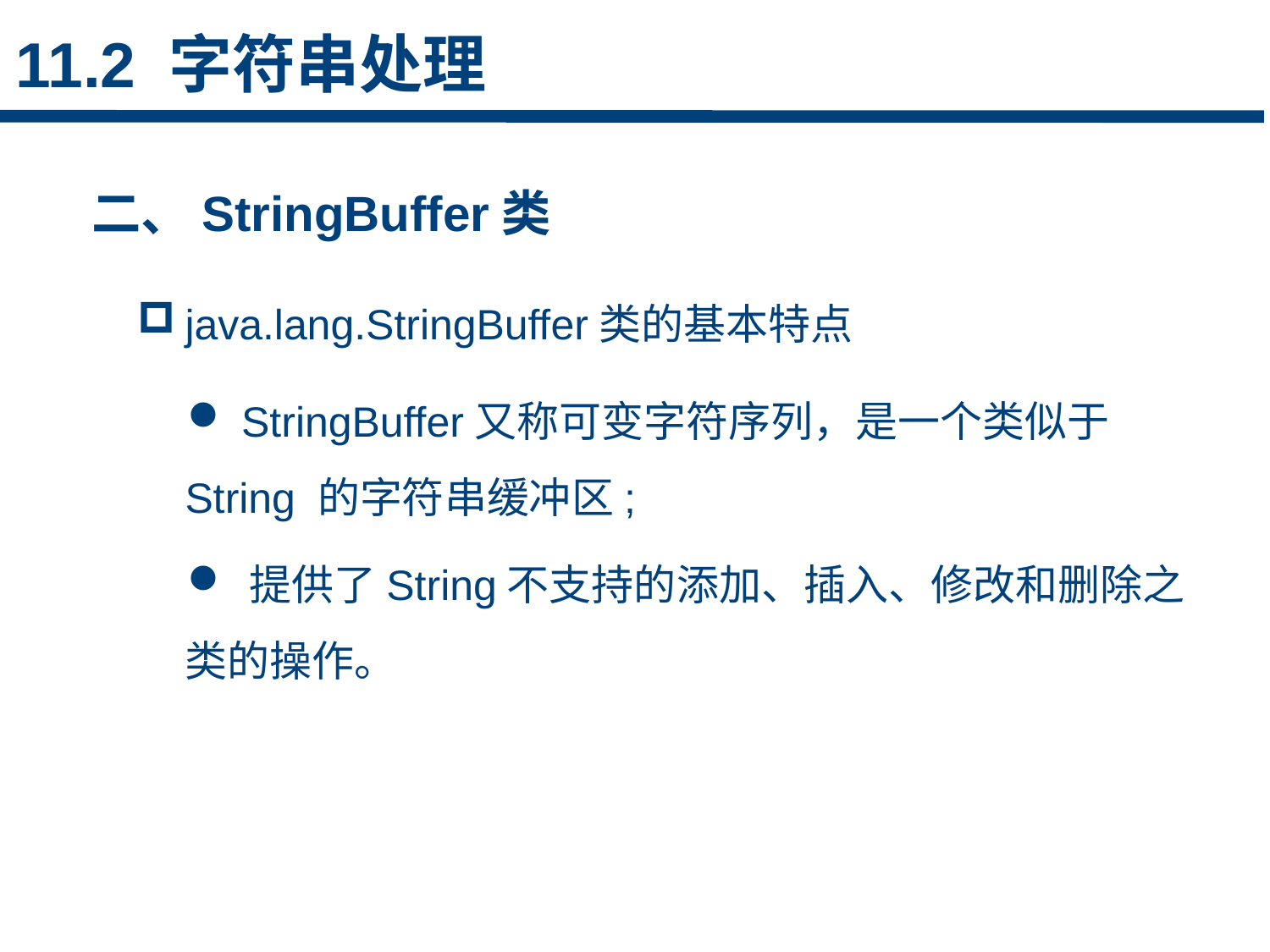

11.2 字符串处理
二、StringBuffer类
java.lang.StringBuffer类的基本特点
 StringBuffer又称可变字符序列，是一个类似于 String 的字符串缓冲区;
 提供了String不支持的添加、插入、修改和删除之类的操作。
点击添加文本
点击添加文本
点击添加文本
点击添加文本